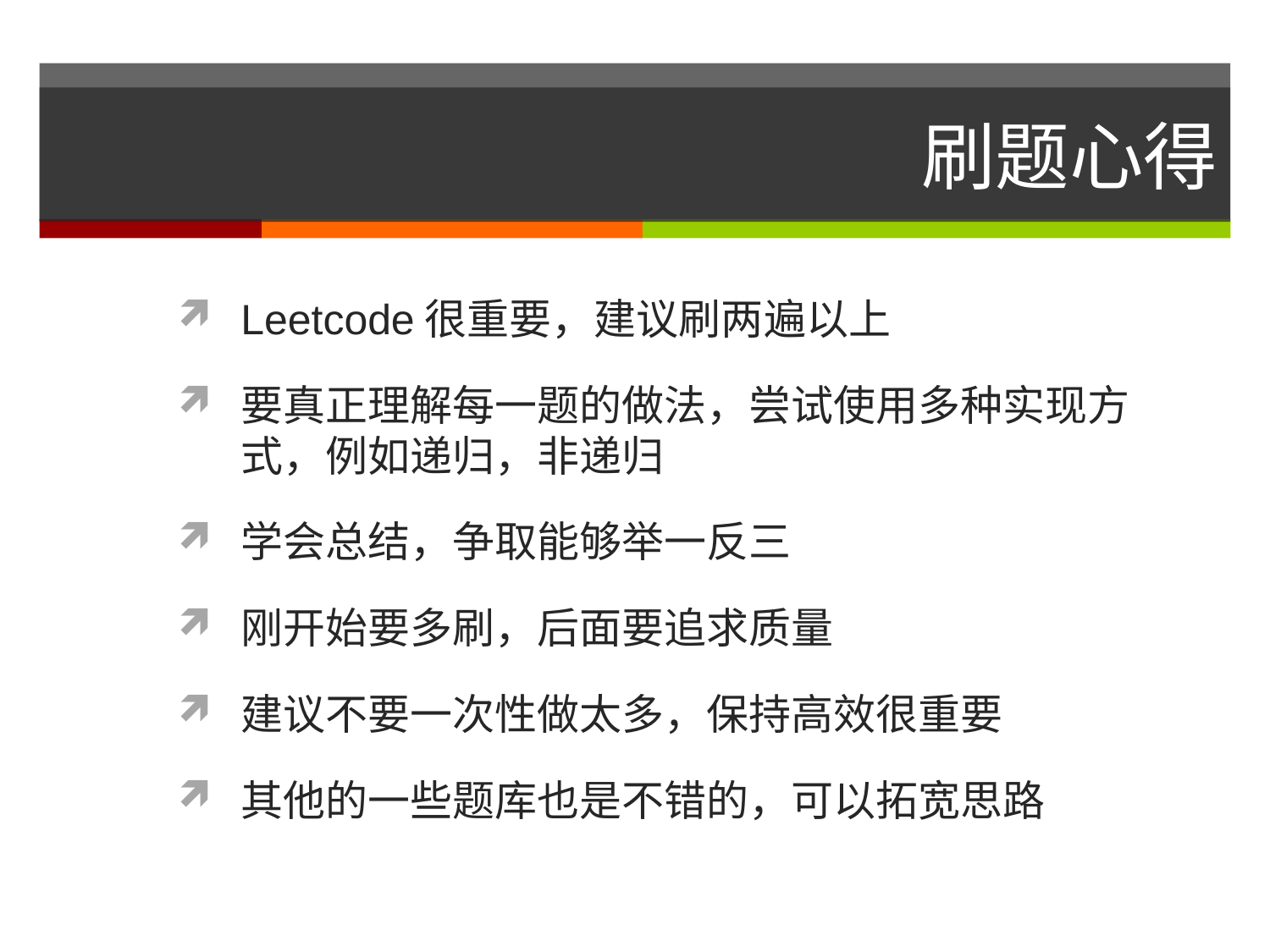

# 刷题心得
Leetcode很重要，建议刷两遍以上
要真正理解每一题的做法，尝试使用多种实现方式，例如递归，非递归
学会总结，争取能够举一反三
刚开始要多刷，后面要追求质量
建议不要一次性做太多，保持高效很重要
其他的一些题库也是不错的，可以拓宽思路